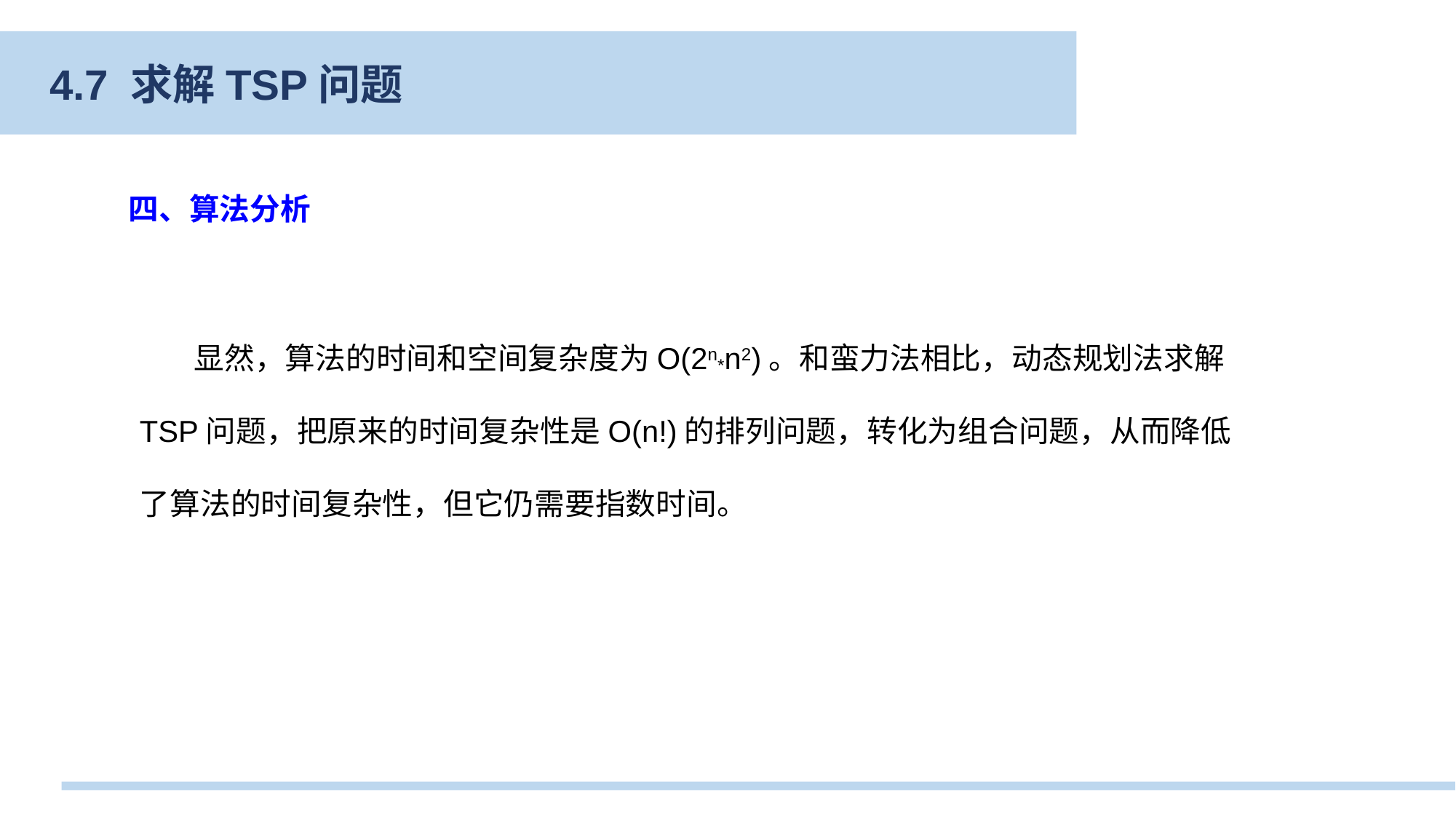

4.7 求解TSP问题
四、算法分析
       显然，算法的时间和空间复杂度为O(2n*n2)。和蛮力法相比，动态规划法求解TSP问题，把原来的时间复杂性是O(n!)的排列问题，转化为组合问题，从而降低了算法的时间复杂性，但它仍需要指数时间。